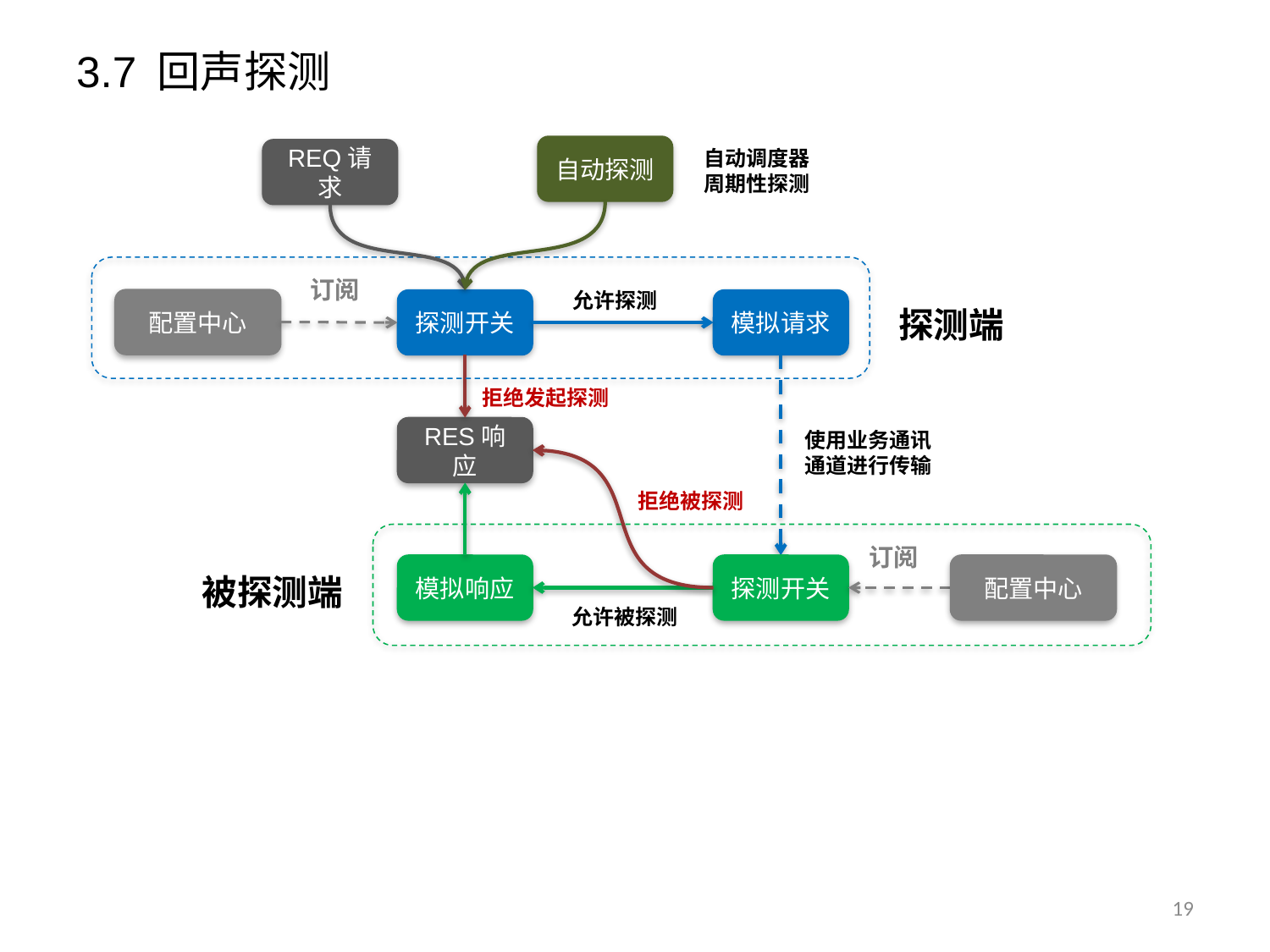

# 3.7 回声探测
自动探测
自动调度器
周期性探测
REQ请求

订阅
允许探测
配置中心
探测开关
模拟请求
探测端
拒绝发起探测
RES响应
使用业务通讯
通道进行传输
拒绝被探测

订阅
模拟响应
探测开关
配置中心
被探测端
允许被探测
19